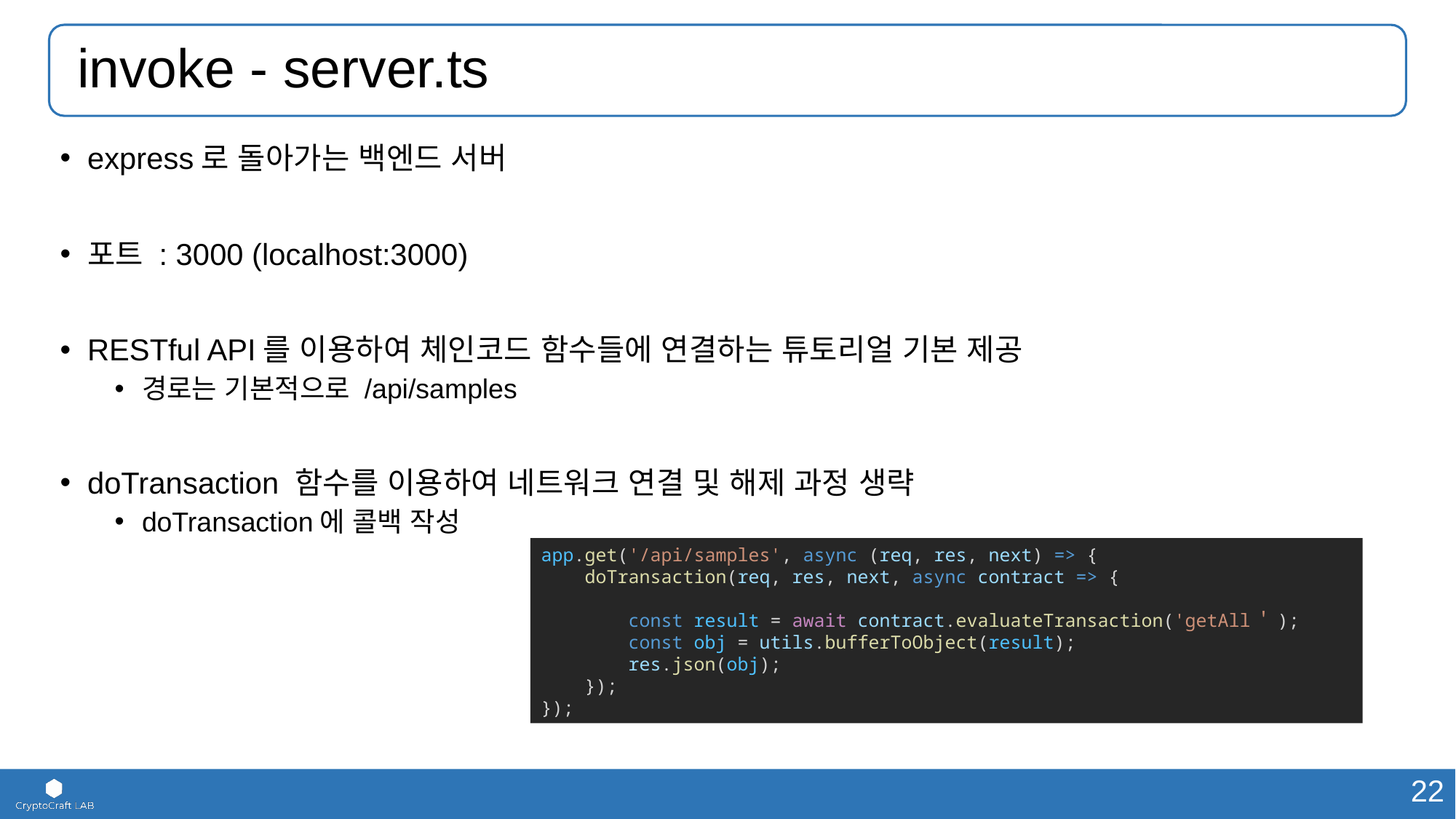

# invoke - server.ts
express로 돌아가는 백엔드 서버

포트 : 3000 (localhost:3000)

RESTful API를 이용하여 체인코드 함수들에 연결하는 튜토리얼 기본 제공
경로는 기본적으로 /api/samples

doTransaction 함수를 이용하여 네트워크 연결 및 해제 과정 생략
doTransaction에 콜백 작성
app.get('/api/samples', async (req, res, next) => {
    doTransaction(req, res, next, async contract => {
        const result = await contract.evaluateTransaction('getAll＇);
        const obj = utils.bufferToObject(result);
        res.json(obj);
    });
});